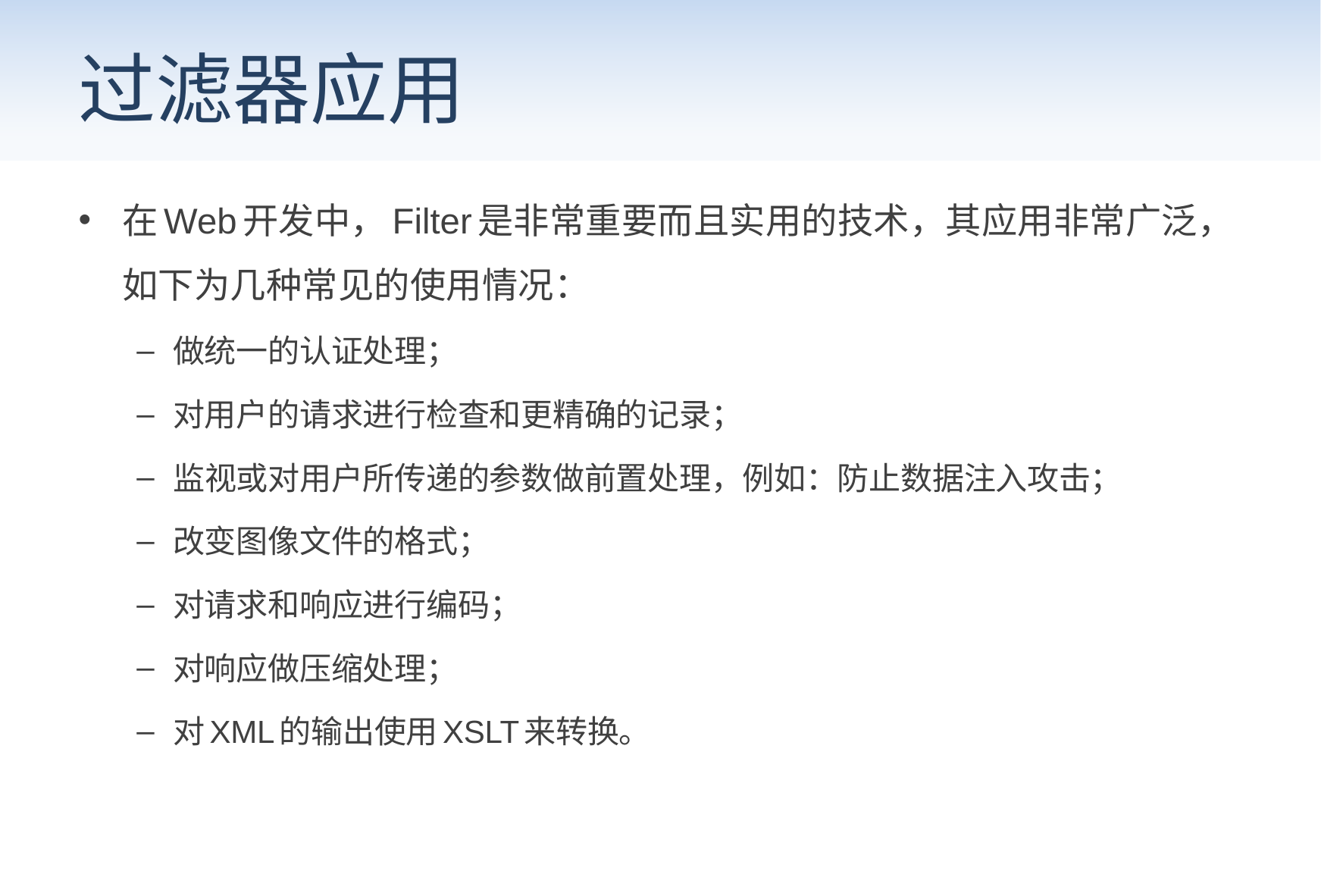

# 过滤器应用
在Web开发中，Filter是非常重要而且实用的技术，其应用非常广泛，如下为几种常见的使用情况：
做统一的认证处理；
对用户的请求进行检查和更精确的记录；
监视或对用户所传递的参数做前置处理，例如：防止数据注入攻击；
改变图像文件的格式；
对请求和响应进行编码；
对响应做压缩处理；
对XML的输出使用XSLT来转换。